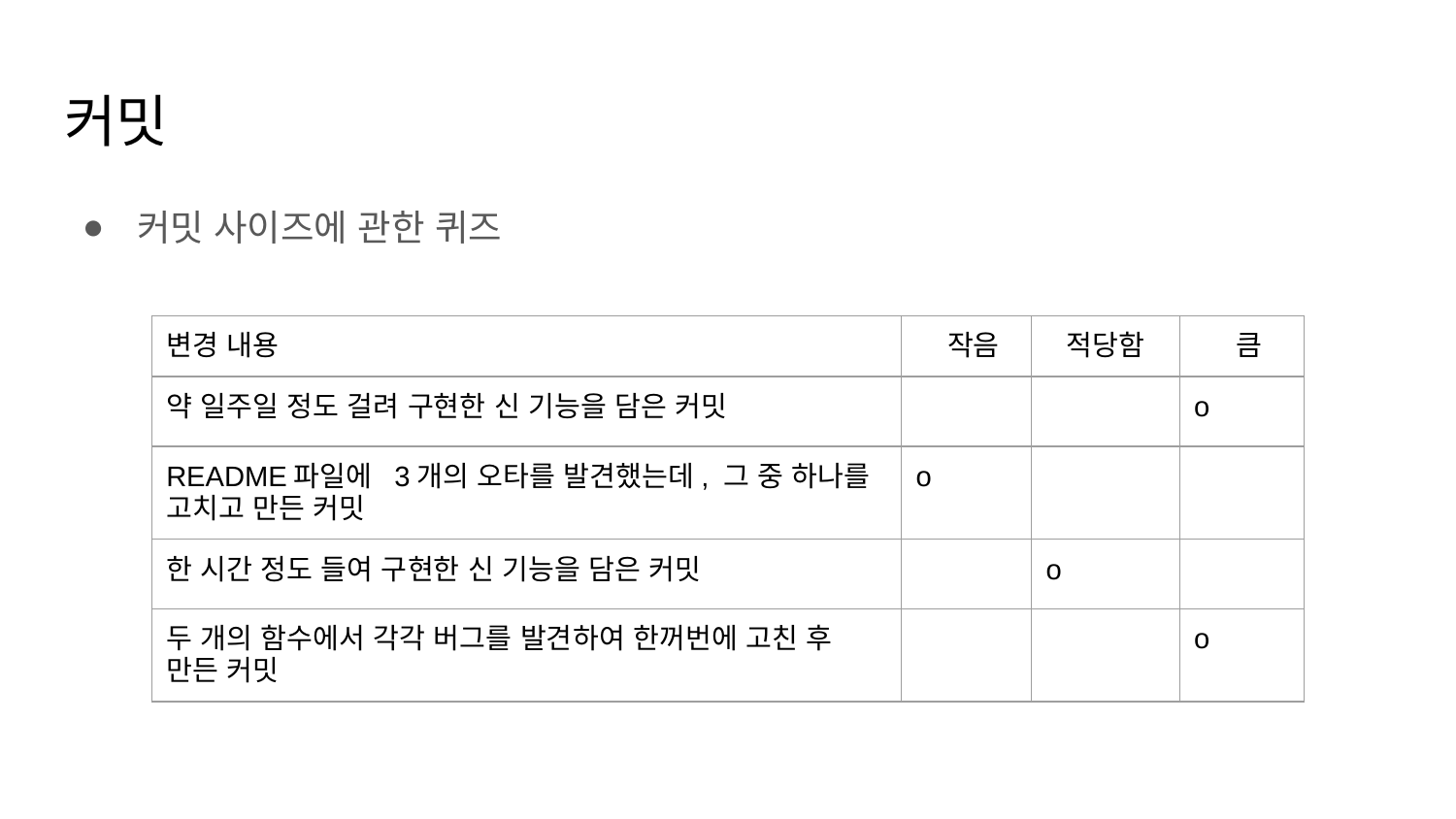

# 커밋
커밋 사이즈에 관한 퀴즈

| 변경 내용 | 작음 | 적당함 | 큼 |
| --- | --- | --- | --- |
| 약 일주일 정도 걸려 구현한 신 기능을 담은 커밋 |  |  | o |
| README파일에 3개의 오타를 발견했는데, 그 중 하나를 고치고 만든 커밋 | o |  |  |
| 한 시간 정도 들여 구현한 신 기능을 담은 커밋 |  | o |  |
| 두 개의 함수에서 각각 버그를 발견하여 한꺼번에 고친 후 만든 커밋 |  |  | o |